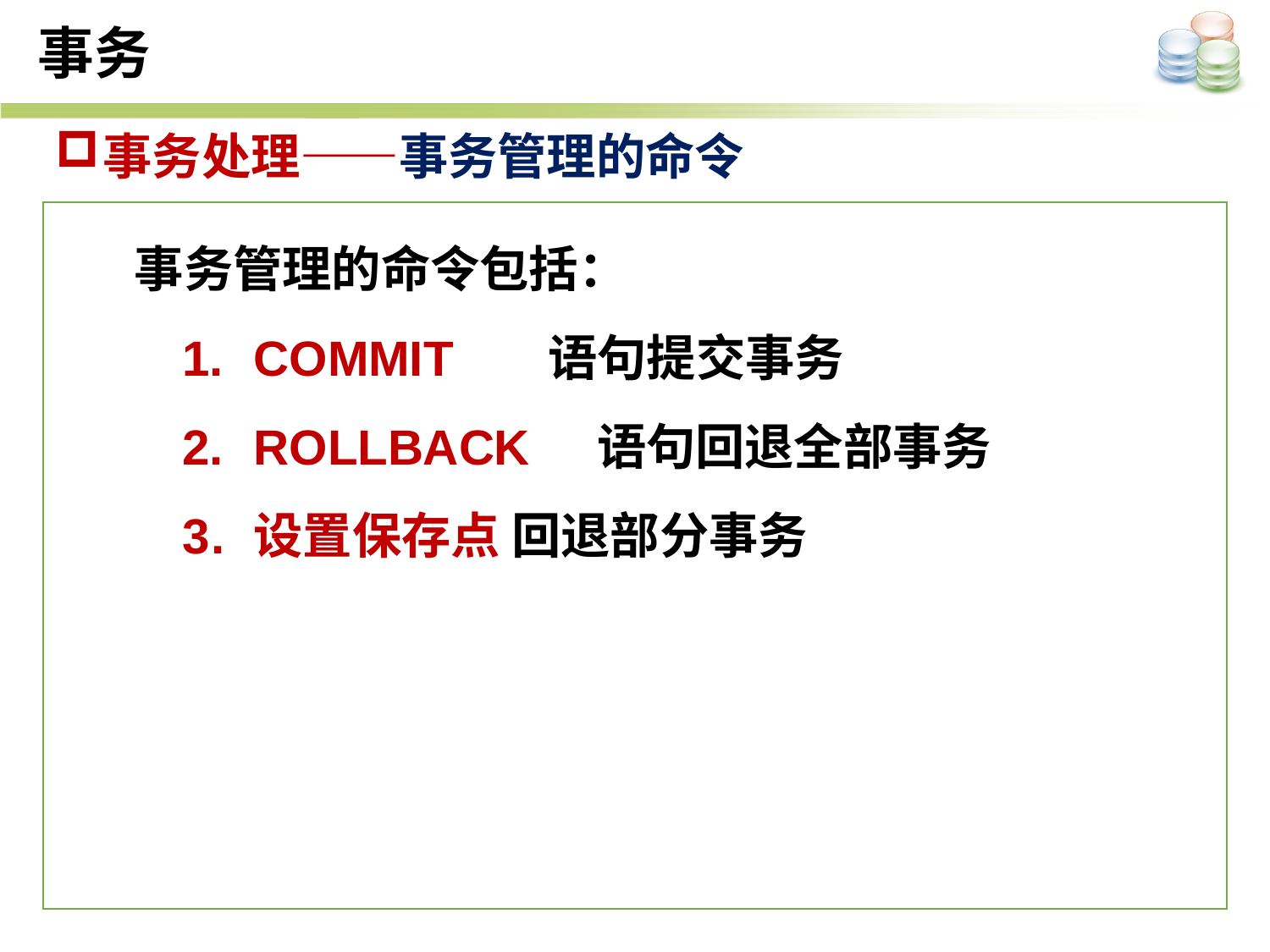

事务
事务处理——事务管理的命令

      事务管理的命令包括：
COMMIT      语句提交事务
ROLLBACK    语句回退全部事务
设置保存点 回退部分事务

17